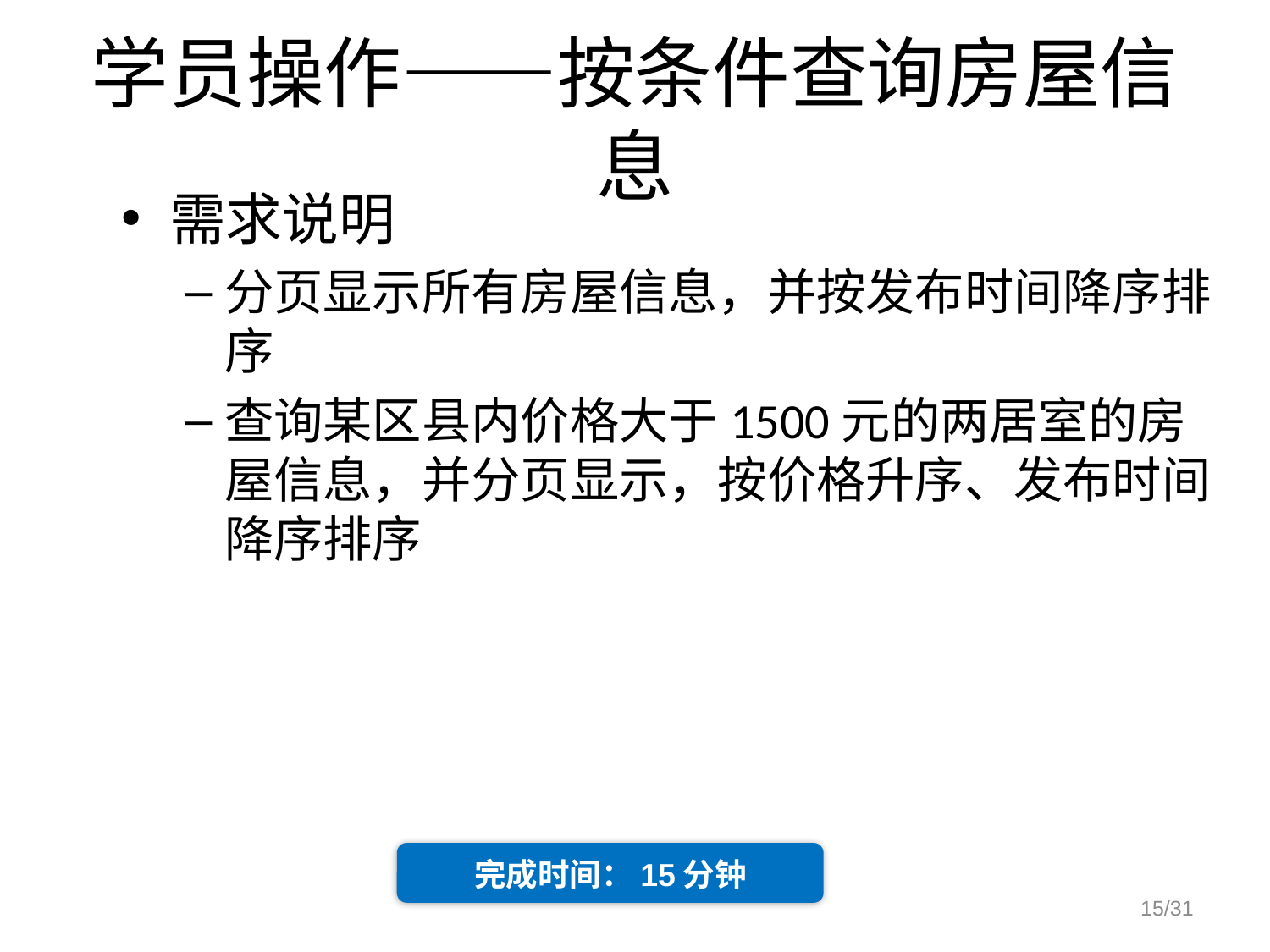

# 学员操作——按条件查询房屋信息
需求说明
分页显示所有房屋信息，并按发布时间降序排序
查询某区县内价格大于1500元的两居室的房屋信息，并分页显示，按价格升序、发布时间降序排序

完成时间：15分钟
15/31